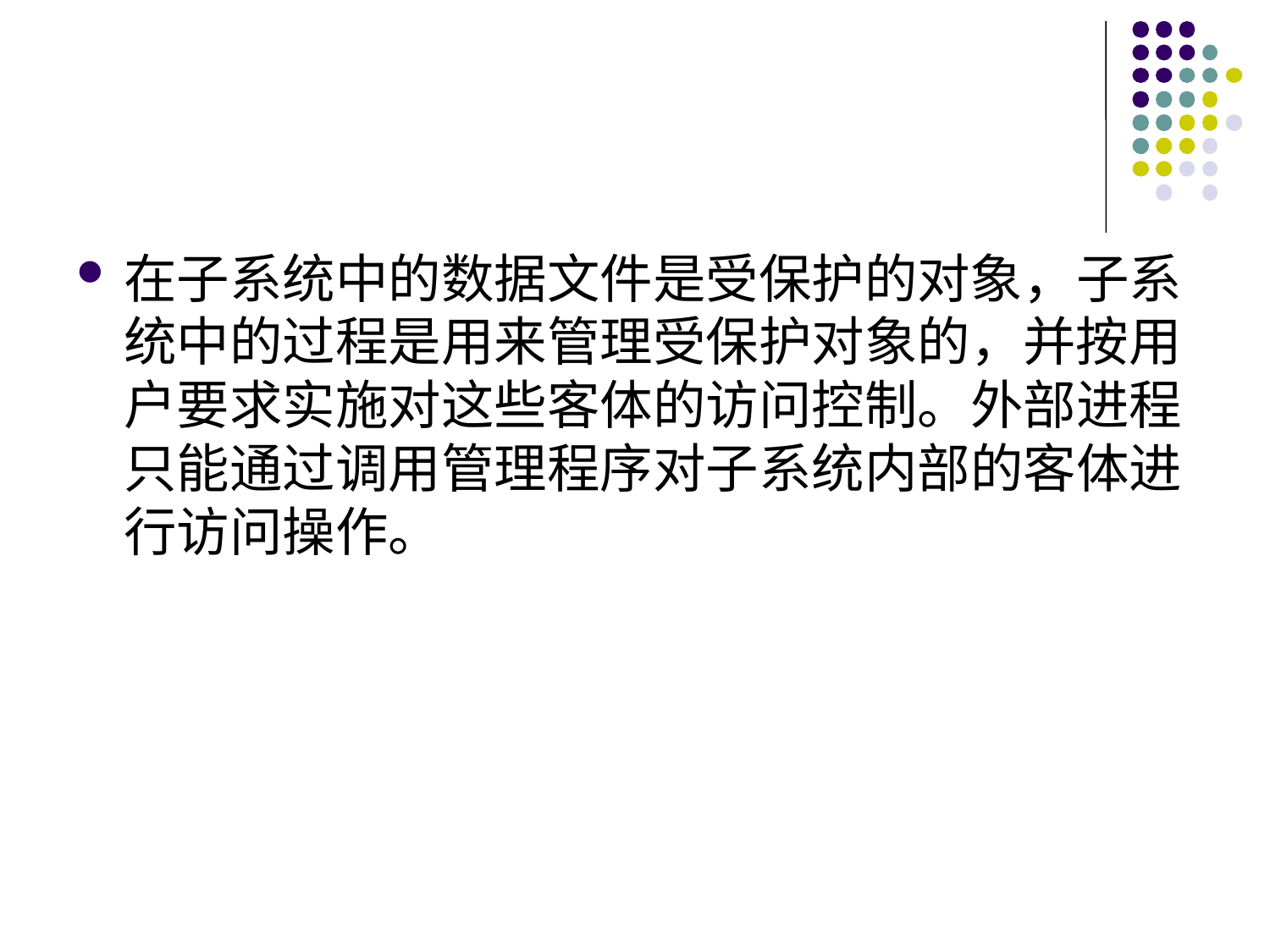

#
在子系统中的数据文件是受保护的对象，子系统中的过程是用来管理受保护对象的，并按用户要求实施对这些客体的访问控制。外部进程只能通过调用管理程序对子系统内部的客体进行访问操作。